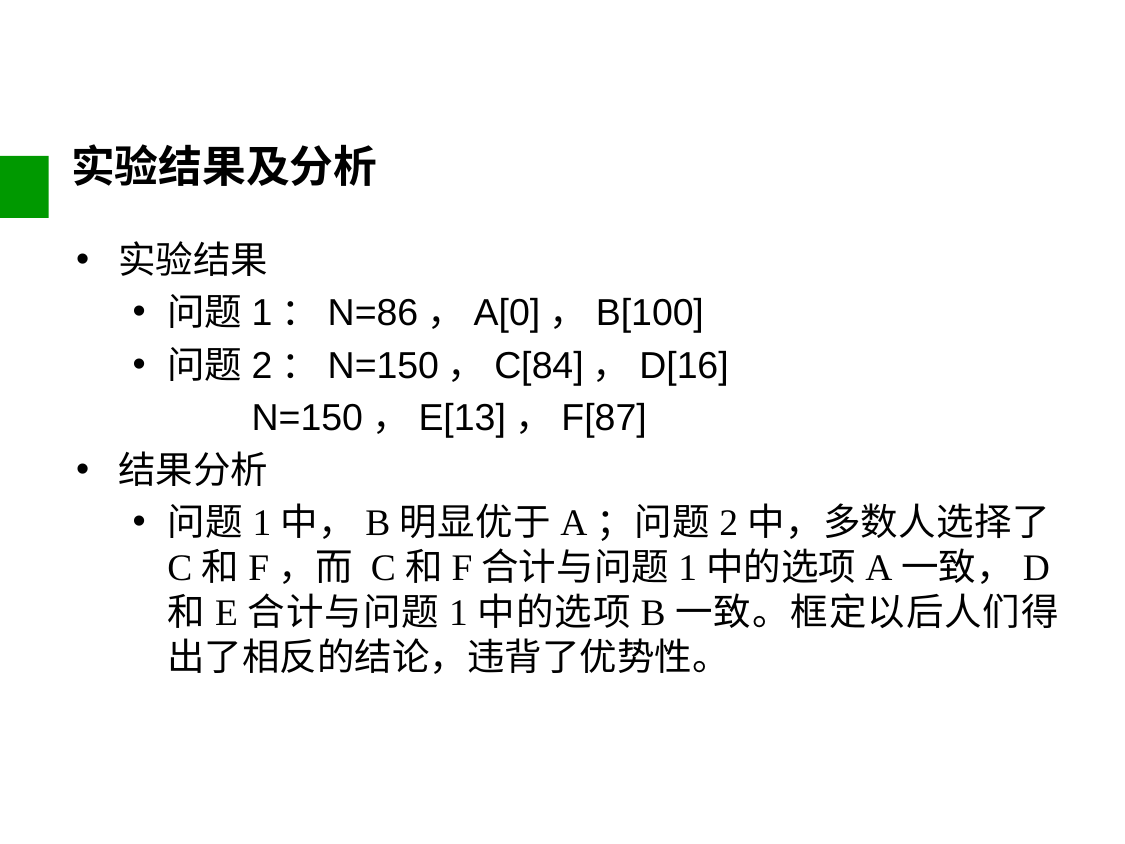

# 实验结果及分析

实验结果
问题1：N=86，A[0]，B[100]
问题2：N=150，C[84]，D[16]
      N=150，E[13]，F[87]
结果分析
问题1中，B明显优于A；问题2中，多数人选择了C和F，而 C和F合计与问题1中的选项A一致，D和E合计与问题1中的选项B一致。框定以后人们得出了相反的结论，违背了优势性。

53